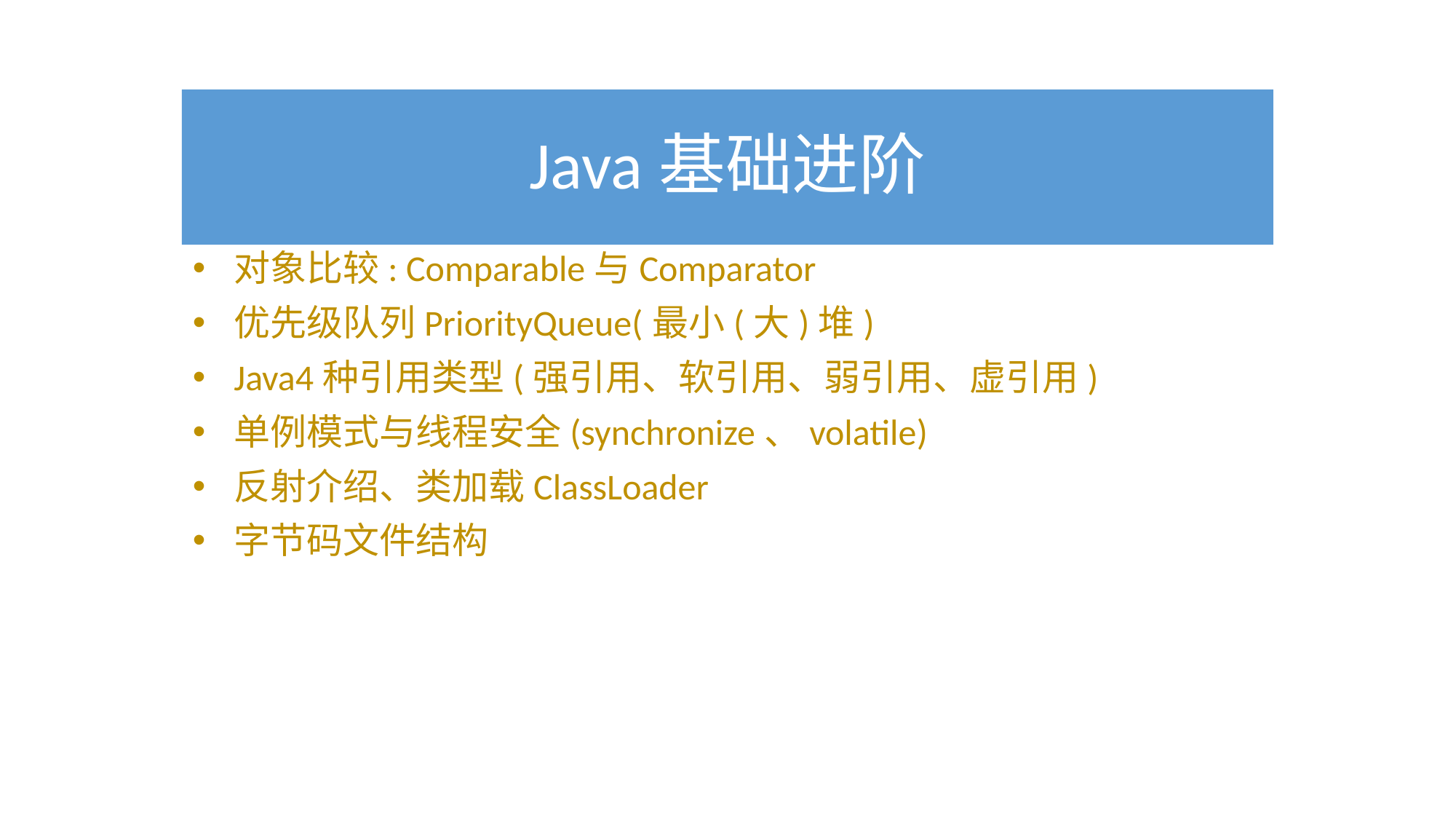

# Java基础进阶
对象比较: Comparable与Comparator
优先级队列PriorityQueue(最小(大)堆)
Java4种引用类型(强引用、软引用、弱引用、虚引用)
单例模式与线程安全(synchronize、volatile)
反射介绍、类加载ClassLoader
字节码文件结构